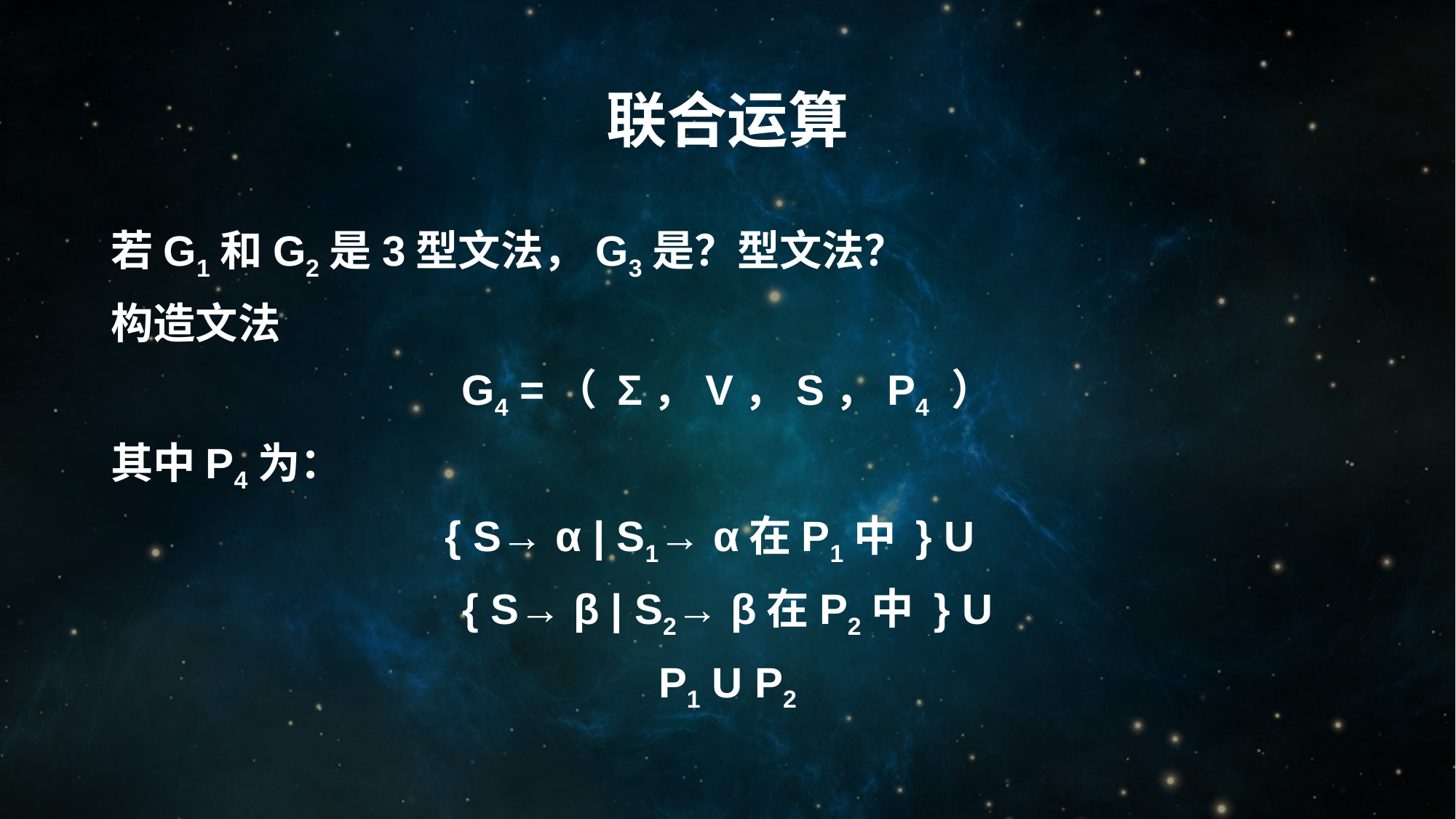

# 联合运算
若G1和G2是3型文法，G3是？型文法？
构造文法
G4 =（ Σ，V，S，P4 ）
其中P4为：
{ S→ α | S1→ α在P1中 } U
{ S→ β | S2→ β在P2中 } U
P1 U P2